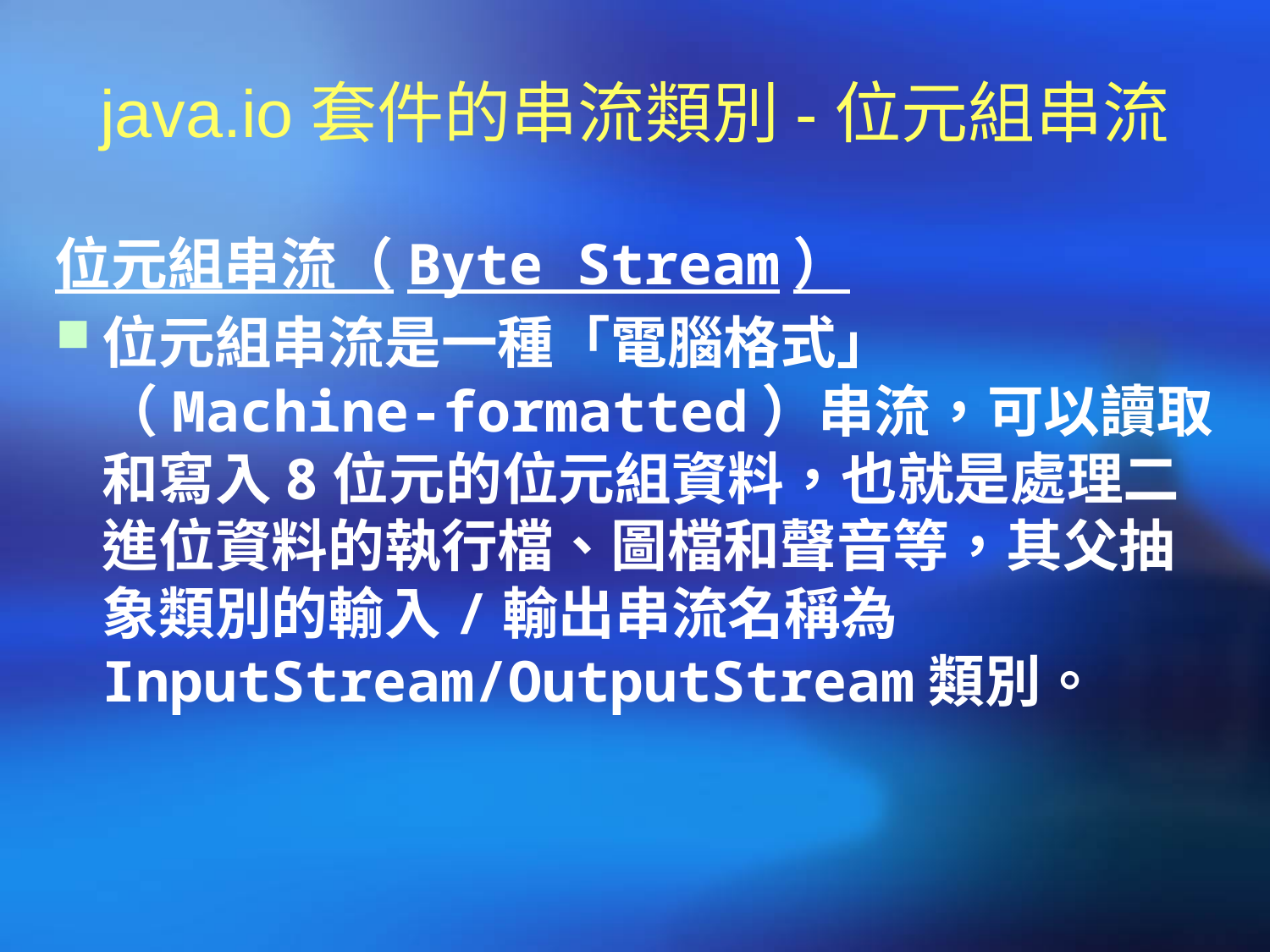

# java.io套件的串流類別-位元組串流
位元組串流（Byte Stream）
位元組串流是一種「電腦格式」（Machine-formatted）串流，可以讀取和寫入8位元的位元組資料，也就是處理二進位資料的執行檔、圖檔和聲音等，其父抽象類別的輸入/輸出串流名稱為InputStream/OutputStream類別。